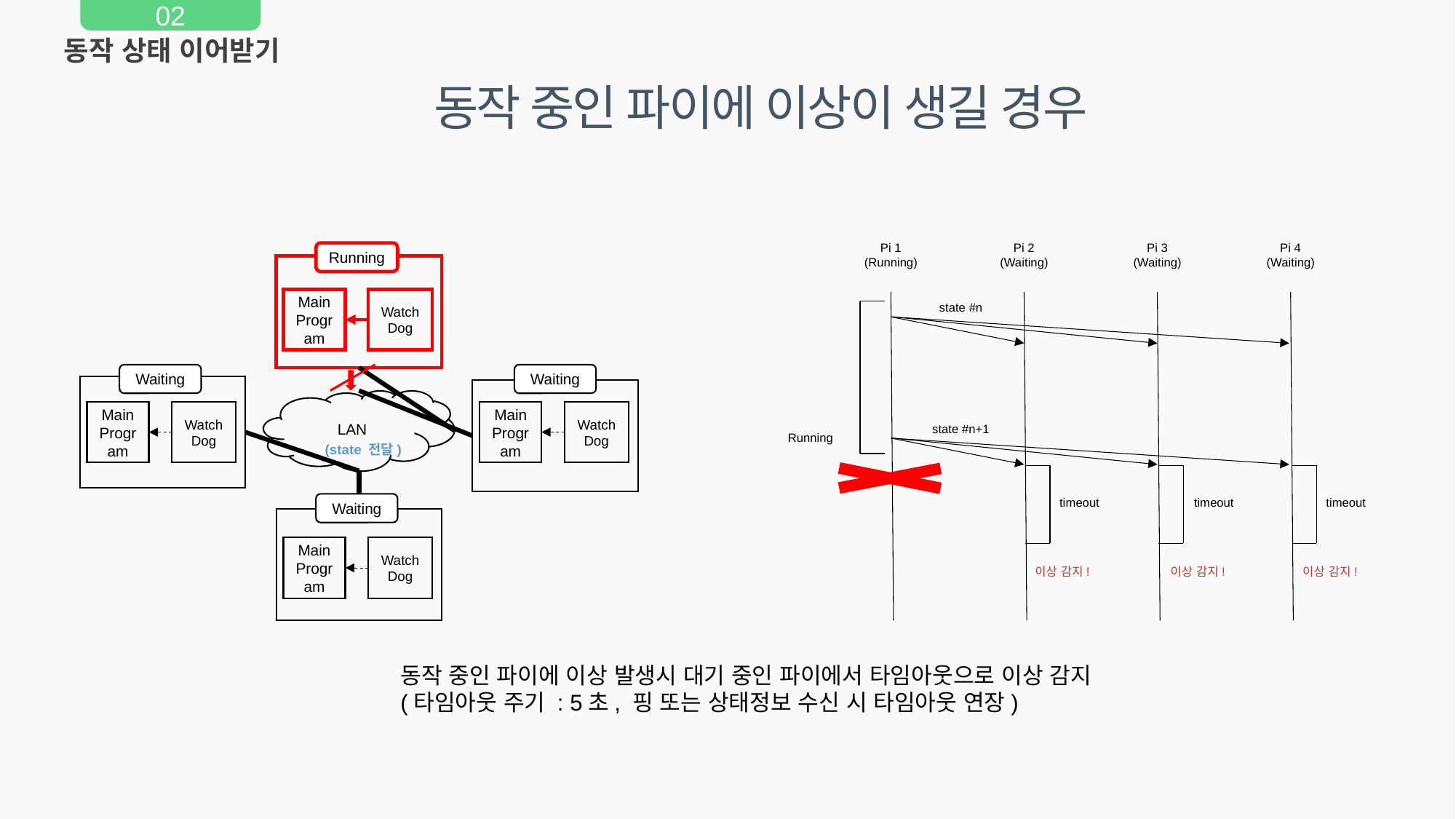

02
동작 상태 이어받기
동작 중인 파이에 이상이 생길 경우
Pi 1
(Running)
Pi 2
(Waiting)
Pi 3
(Waiting)
Pi 4
(Waiting)
Running

Main
Program
WatchDog
state #n
Waiting
Waiting

LAN
Main
Program
WatchDog
Main
Program
WatchDog
state #n+1
Running
(state 전달)

timeout
timeout
timeout
Waiting

Main
Program
WatchDog
이상 감지!
이상 감지!
이상 감지!
동작 중인 파이에 이상 발생시 대기 중인 파이에서 타임아웃으로 이상 감지
(타임아웃 주기 : 5초, 핑 또는 상태정보 수신 시 타임아웃 연장)